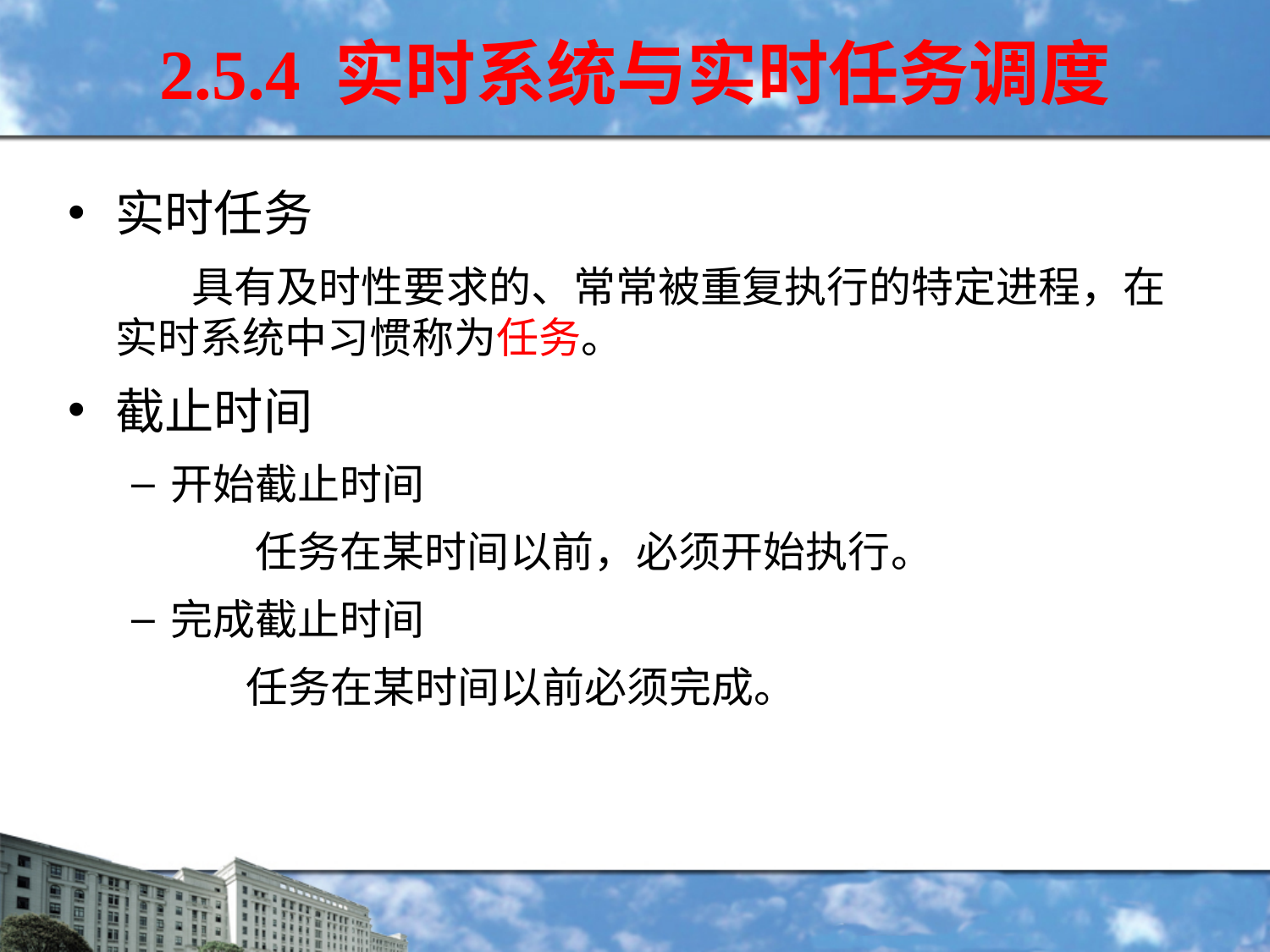

2.5.4 实时系统与实时任务调度
实时任务
            具有及时性要求的、常常被重复执行的特定进程，在实时系统中习惯称为任务。
截止时间
开始截止时间
            任务在某时间以前，必须开始执行。
完成截止时间
           任务在某时间以前必须完成。